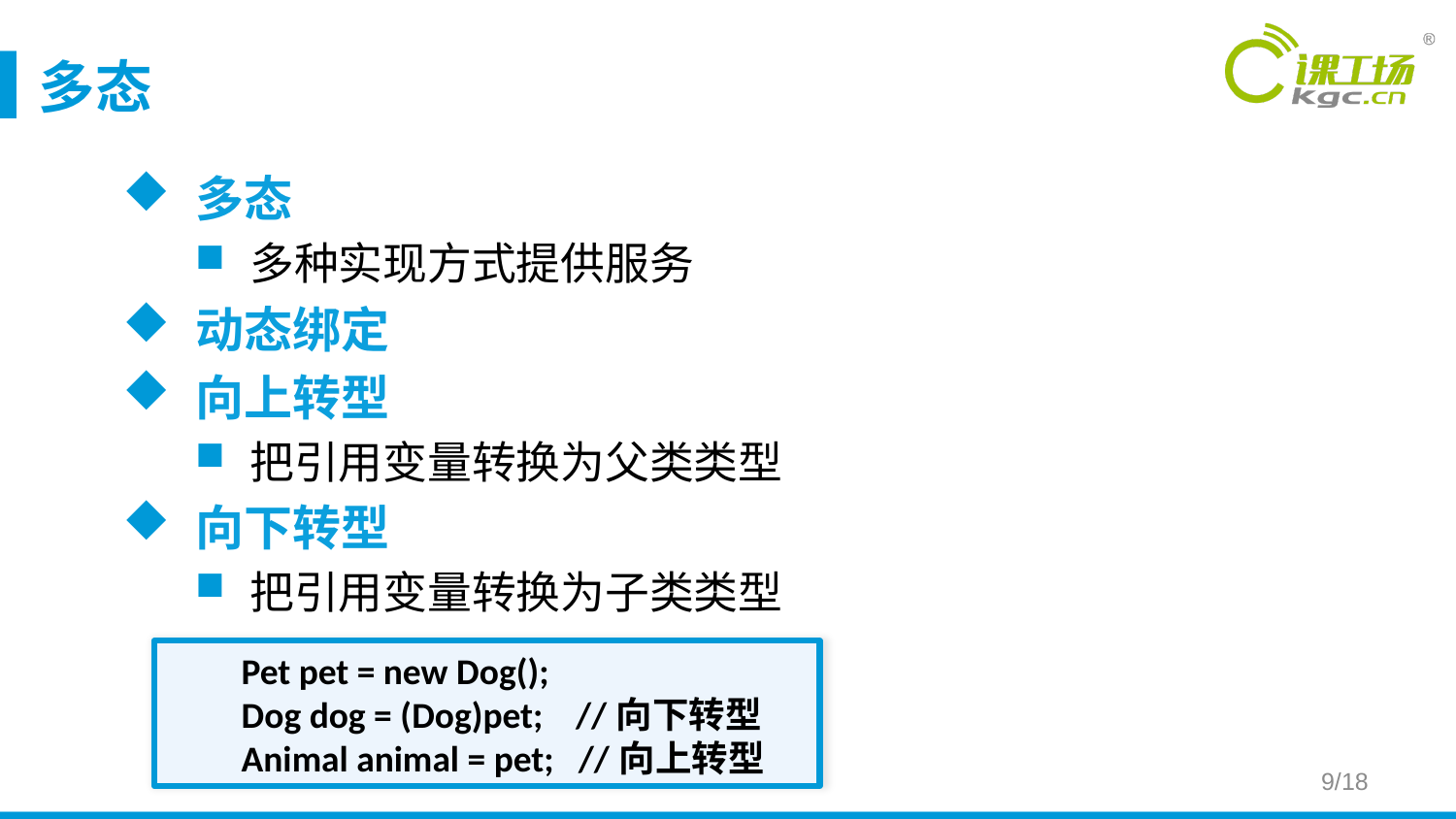

# 多态
多态
多种实现方式提供服务
动态绑定
向上转型
把引用变量转换为父类类型
向下转型
把引用变量转换为子类类型

Pet pet = new Dog();
Dog dog = (Dog)pet;    //向下转型
Animal animal = pet;   //向上转型
9/18